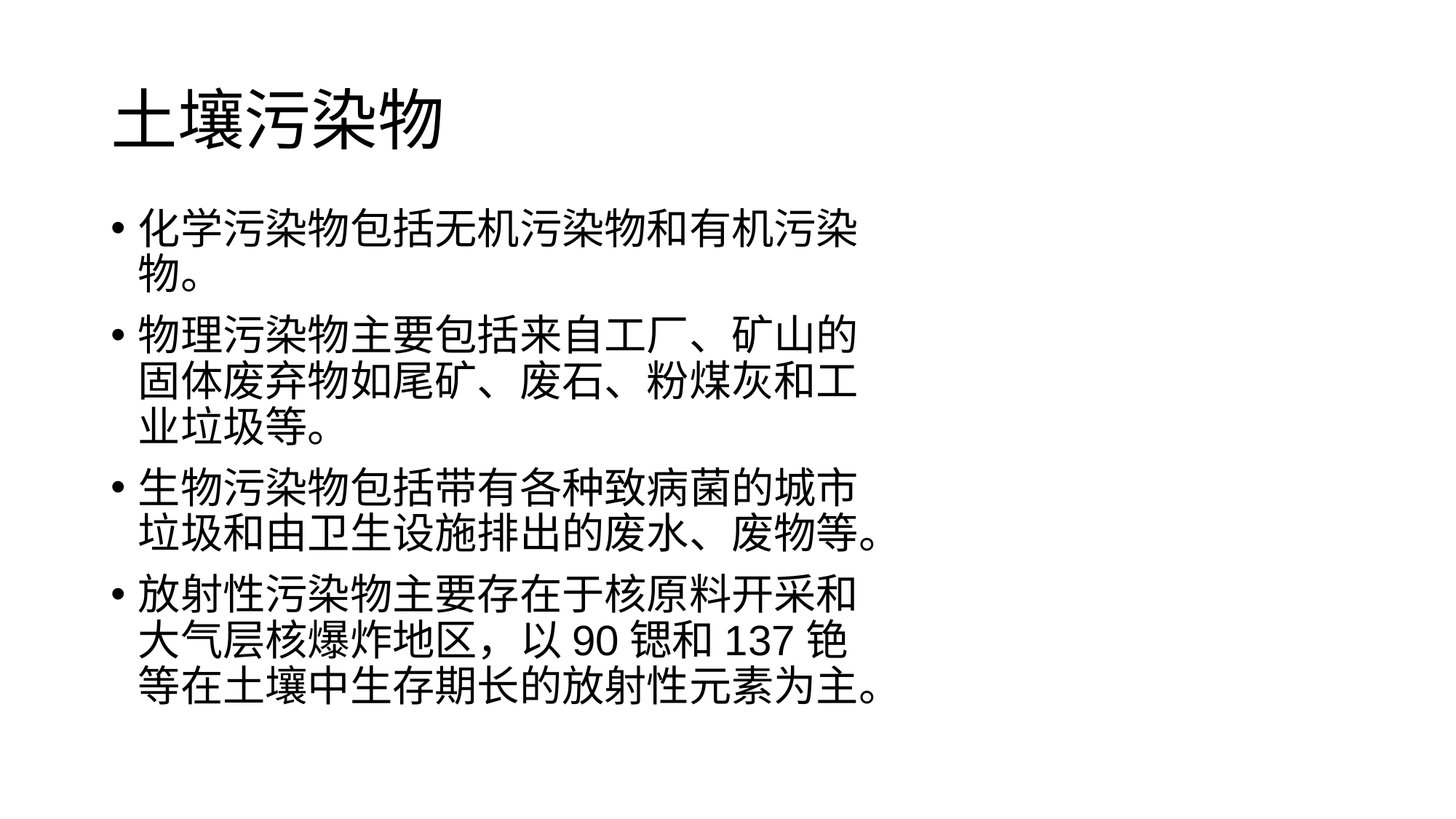

# 土壤污染物
化学污染物包括无机污染物和有机污染物。
物理污染物主要包括来自工厂、矿山的固体废弃物如尾矿、废石、粉煤灰和工业垃圾等。
生物污染物包括带有各种致病菌的城市垃圾和由卫生设施排出的废水、废物等。
放射性污染物主要存在于核原料开采和大气层核爆炸地区，以90锶和137铯等在土壤中生存期长的放射性元素为主。